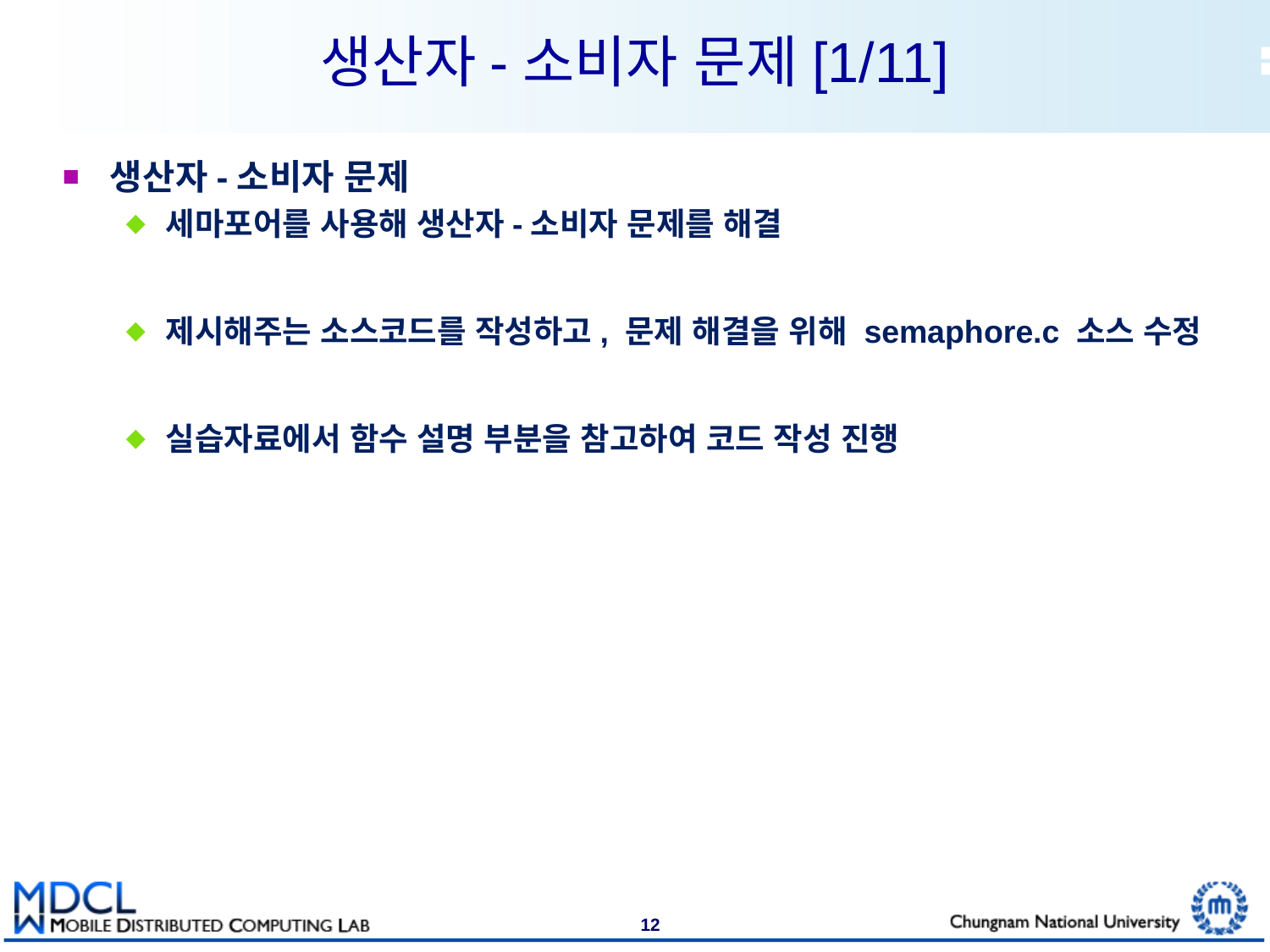

# 생산자-소비자 문제[1/11]
생산자-소비자 문제
세마포어를 사용해 생산자-소비자 문제를 해결

제시해주는 소스코드를 작성하고, 문제 해결을 위해 semaphore.c 소스 수정

실습자료에서 함수 설명 부분을 참고하여 코드 작성 진행